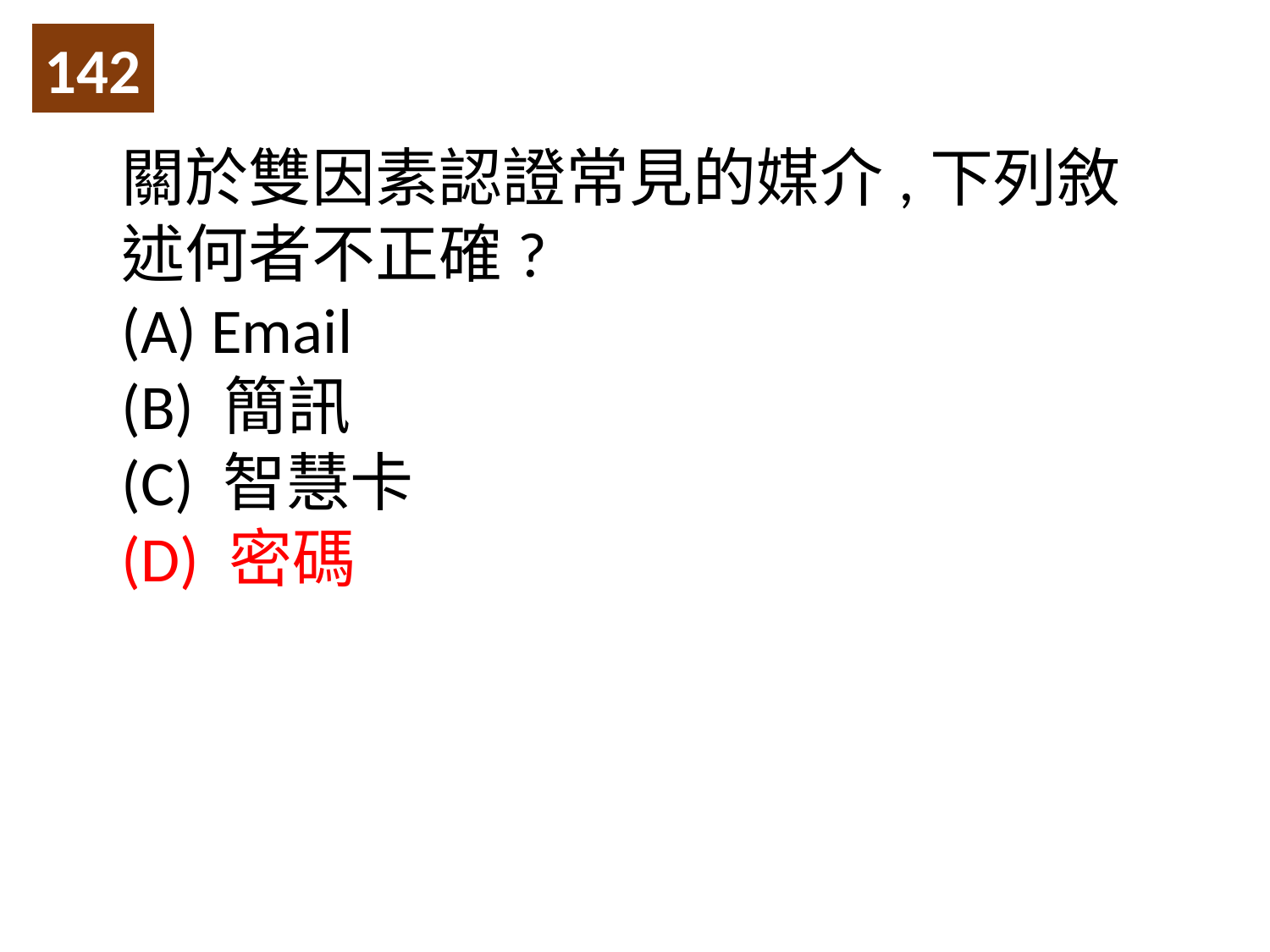

142
關於雙因素認證常見的媒介,下列敘述何者不正確?
(A) Email
(B) 簡訊
(C) 智慧卡
(D) 密碼